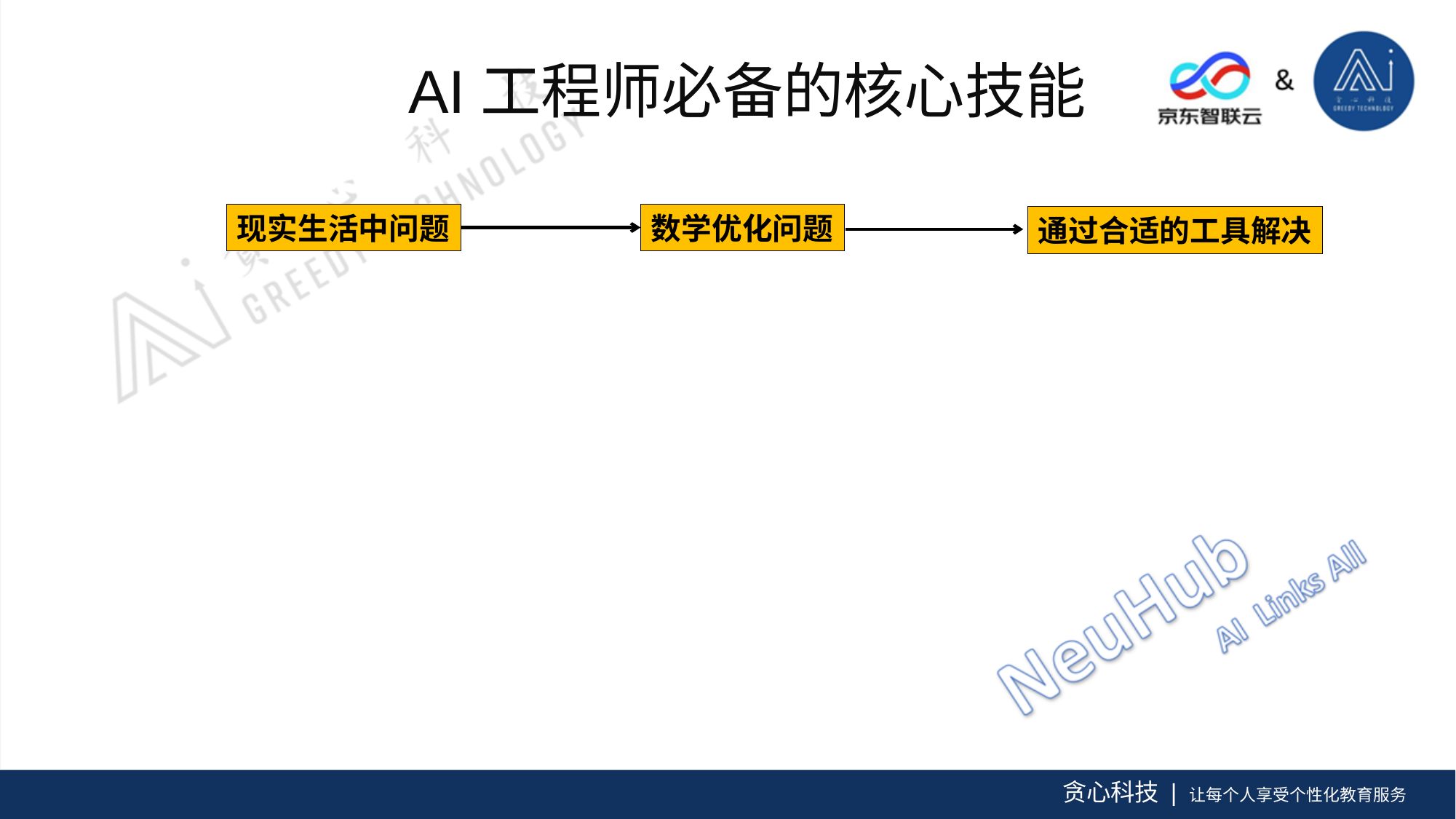

AI工程师必备的核心技能
现实生活中问题
数学优化问题
通过合适的工具解决